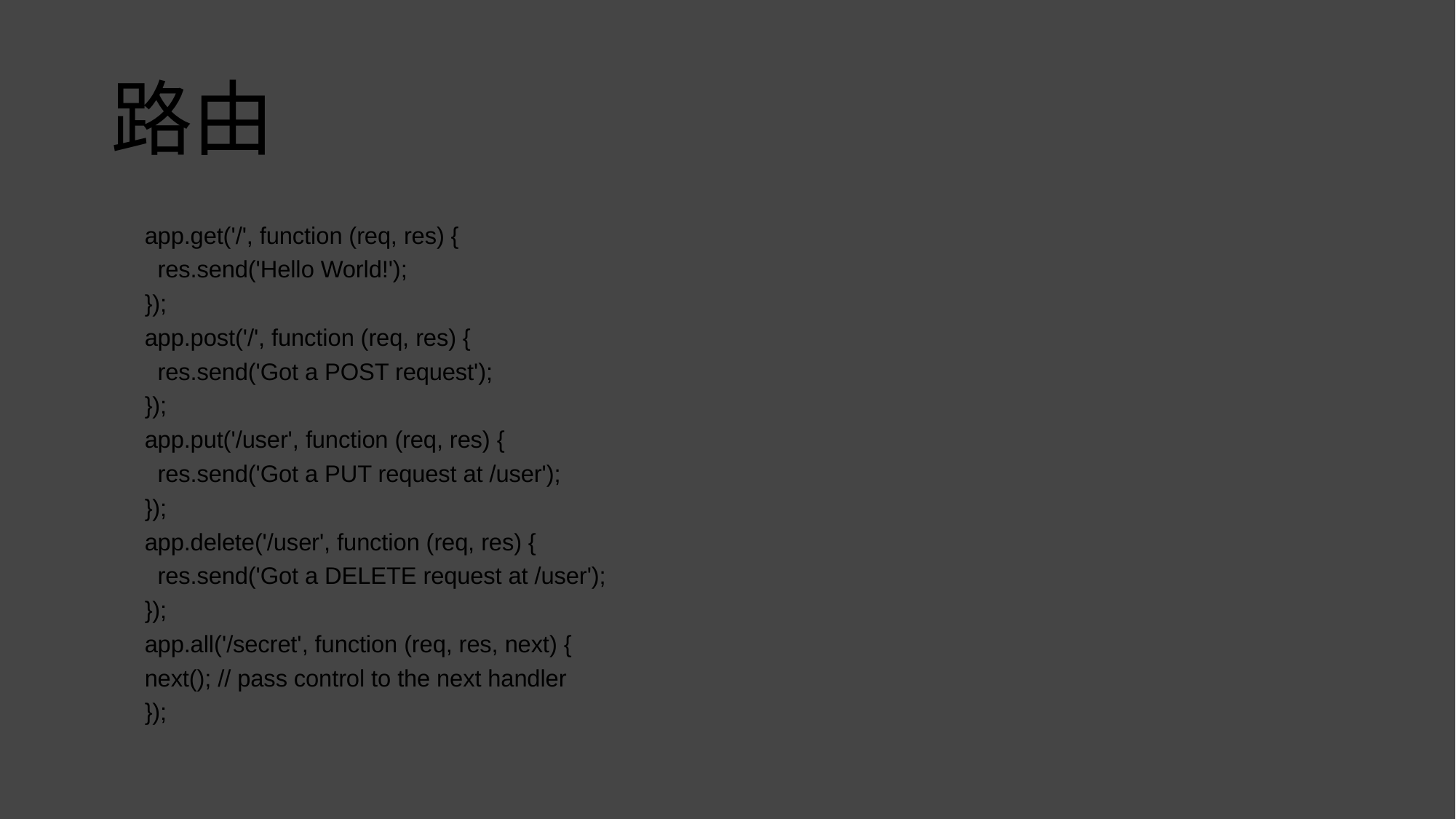

# 路由
app.get('/', function (req, res) {
  res.send('Hello World!');
});
app.post('/', function (req, res) {
  res.send('Got a POST request');
});
app.put('/user', function (req, res) {
  res.send('Got a PUT request at /user');
});
app.delete('/user', function (req, res) {
  res.send('Got a DELETE request at /user');
});
app.all('/secret', function (req, res, next) {
next(); // pass control to the next handler
});